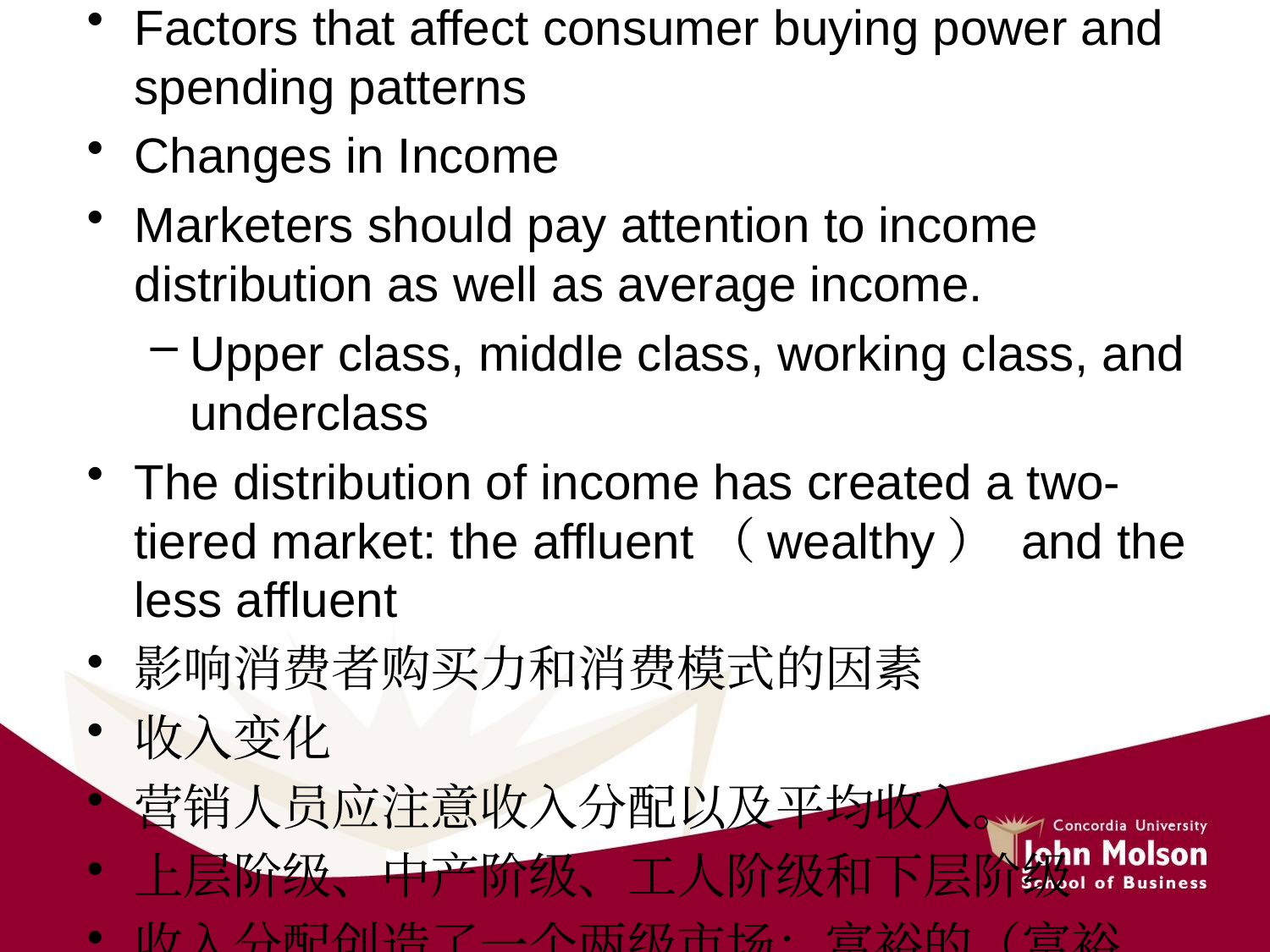

# Macroenvironment Economic Environment
Factors that affect consumer buying power and spending patterns
Changes in Income
Marketers should pay attention to income distribution as well as average income.
Upper class, middle class, working class, and underclass
The distribution of income has created a two-tiered market: the affluent（wealthy） and the less affluent
影响消费者购买力和消费模式的因素
收入变化
营销人员应注意收入分配以及平均收入。
上层阶级、中产阶级、工人阶级和下层阶级
收入分配创造了一个两级市场：富裕的（富裕的）和较不富裕的